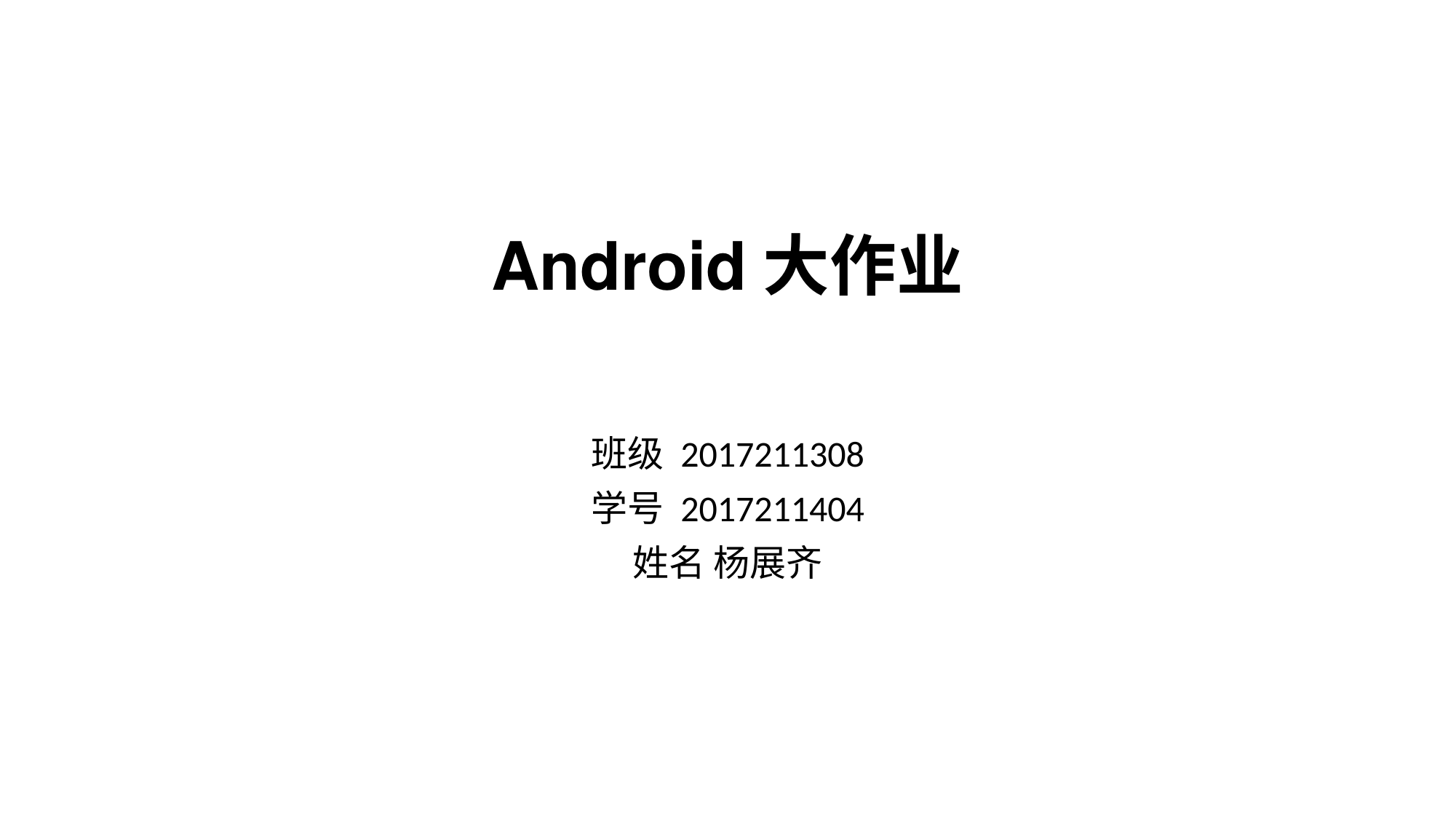

# Android大作业
班级 2017211308
学号 2017211404
姓名 杨展齐